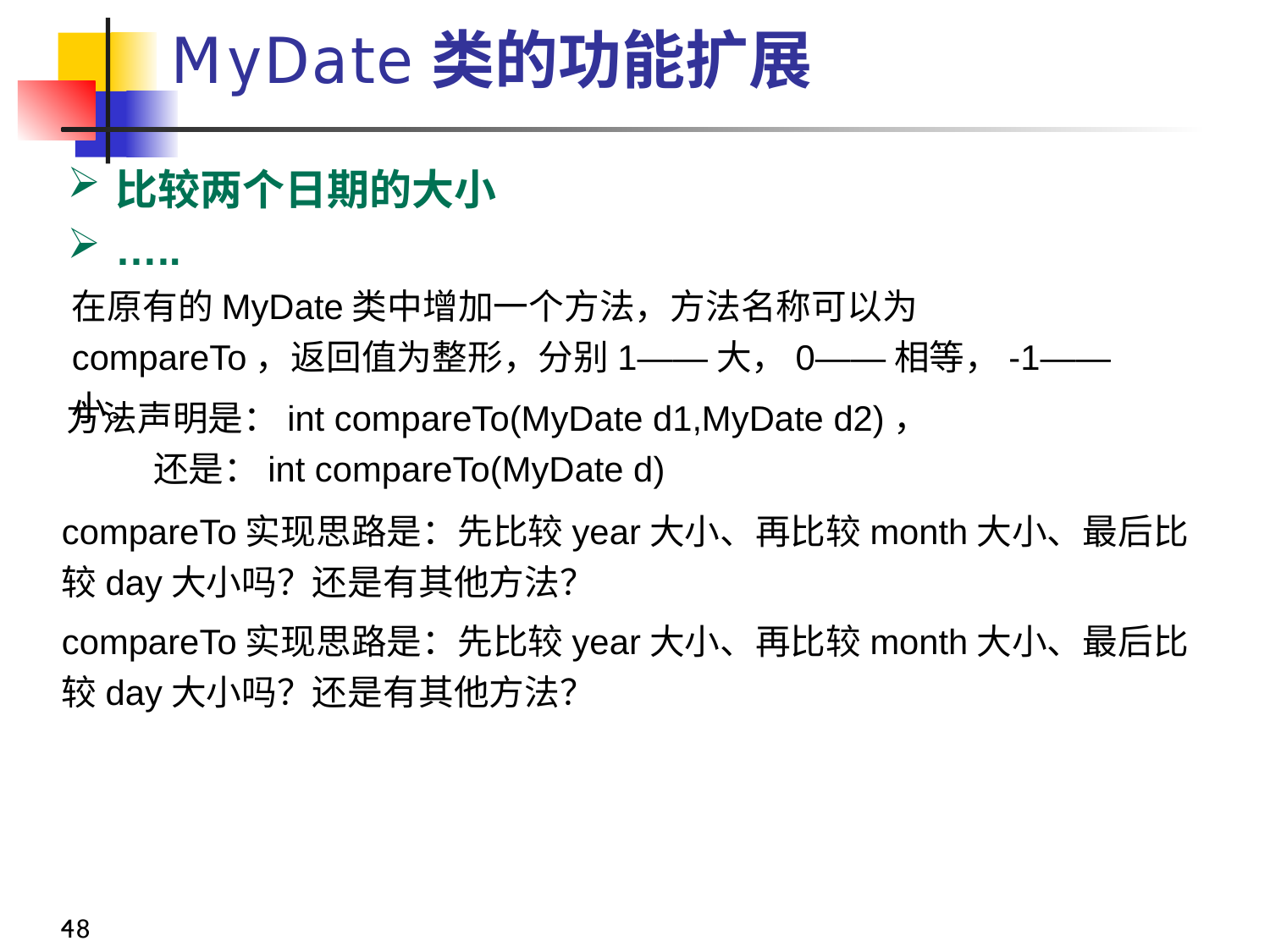

# MyDate类的功能扩展
比较两个日期的大小
…..
在原有的MyDate类中增加一个方法，方法名称可以为compareTo，返回值为整形，分别1——大，0——相等，-1——小。
方法声明是：int compareTo(MyDate d1,MyDate d2)，
          还是：int compareTo(MyDate d)
compareTo实现思路是：先比较year大小、再比较month大小、最后比较day大小吗？还是有其他方法？
compareTo实现思路是：先比较year大小、再比较month大小、最后比较day大小吗？还是有其他方法？
48